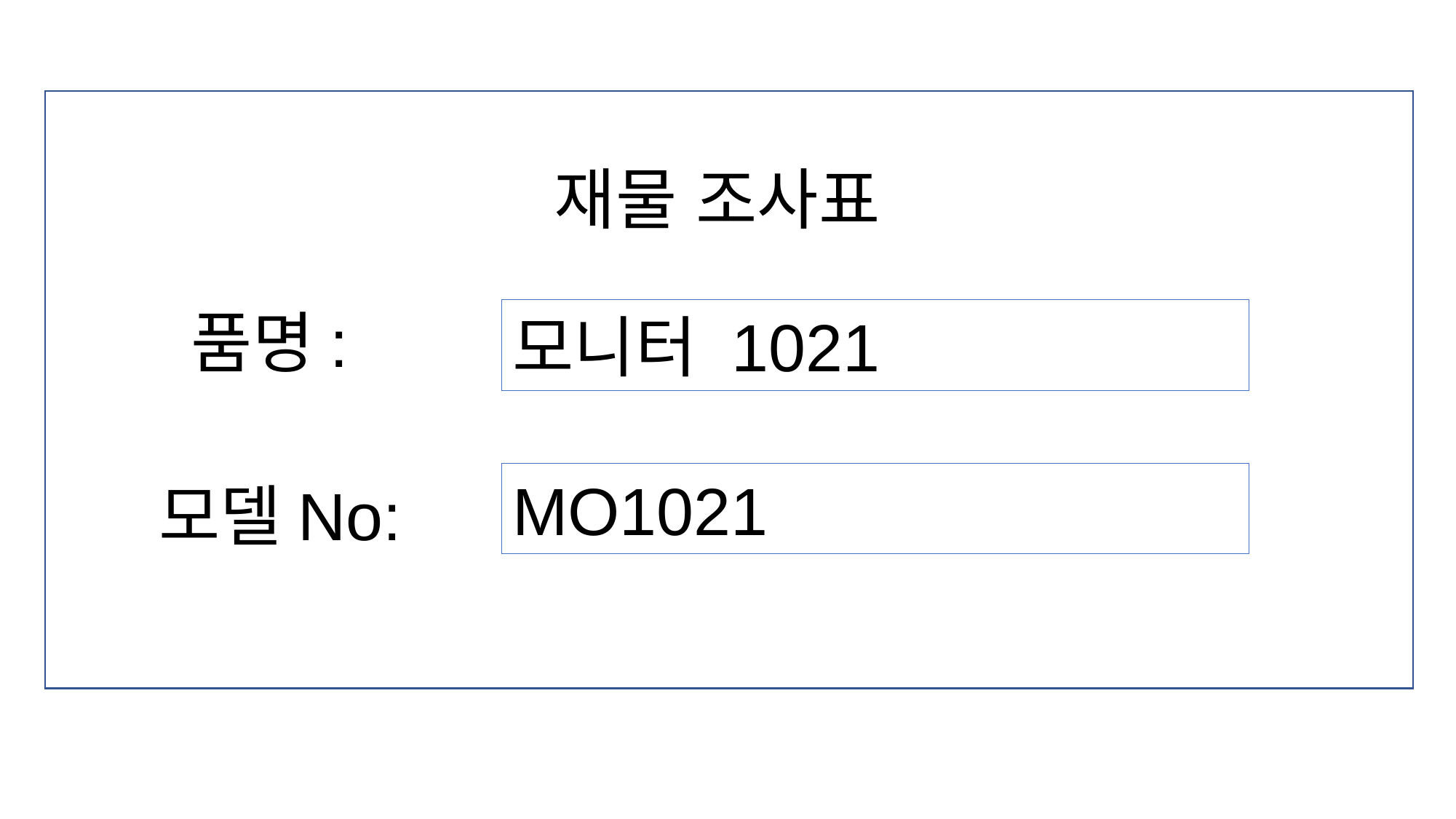

재물 조사표
품명:
모니터 1021
MO1021
모델No: